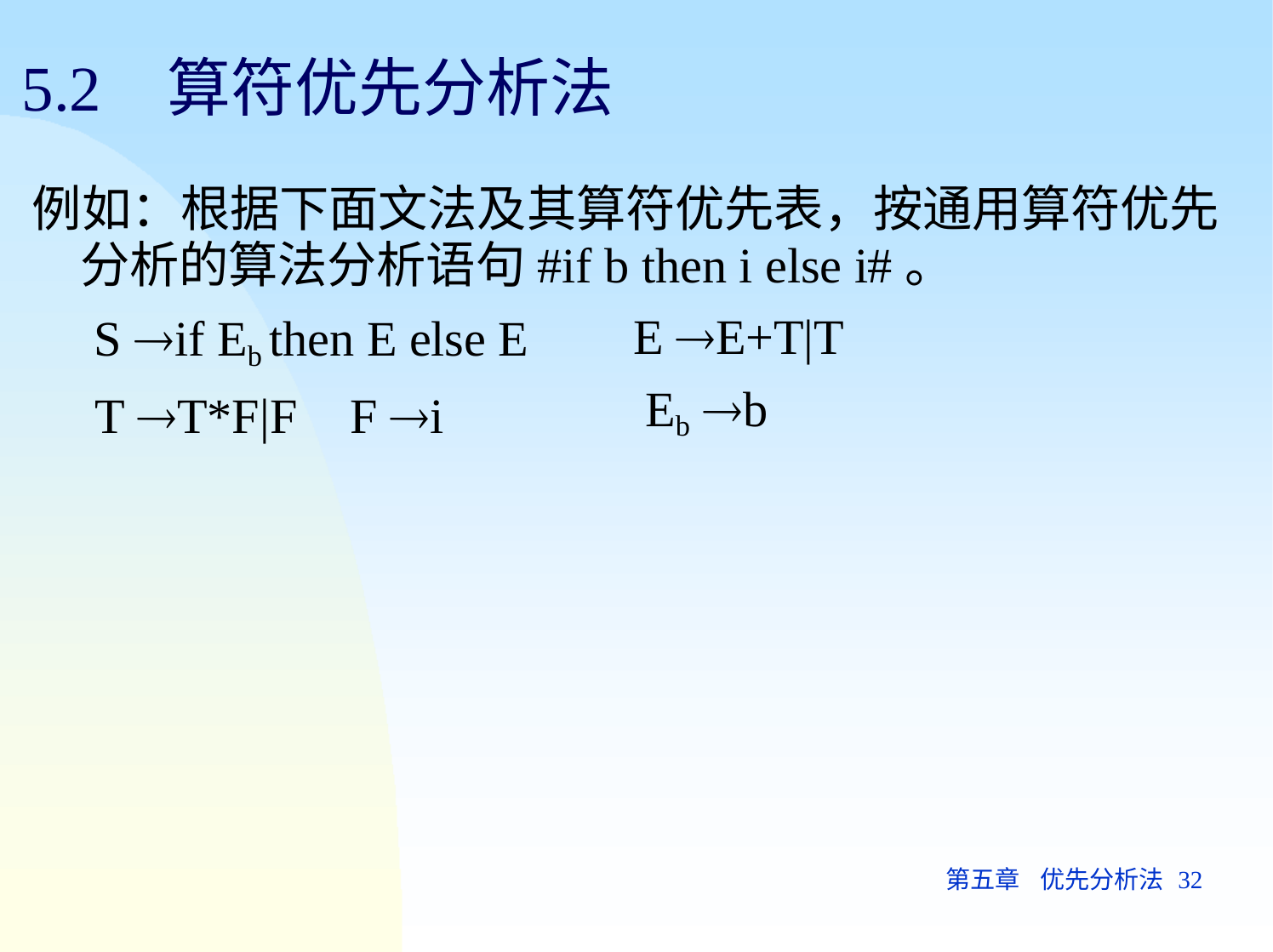

# 5.2	算符优先分析法
例如：根据下面文法及其算符优先表，按通用算符优先 分析的算法分析语句#if b then i else i#。
S →if Eb then E else E  T →T*F|F	F →i
E →E+T|T
Eb →b
第五章	优先分析法 32